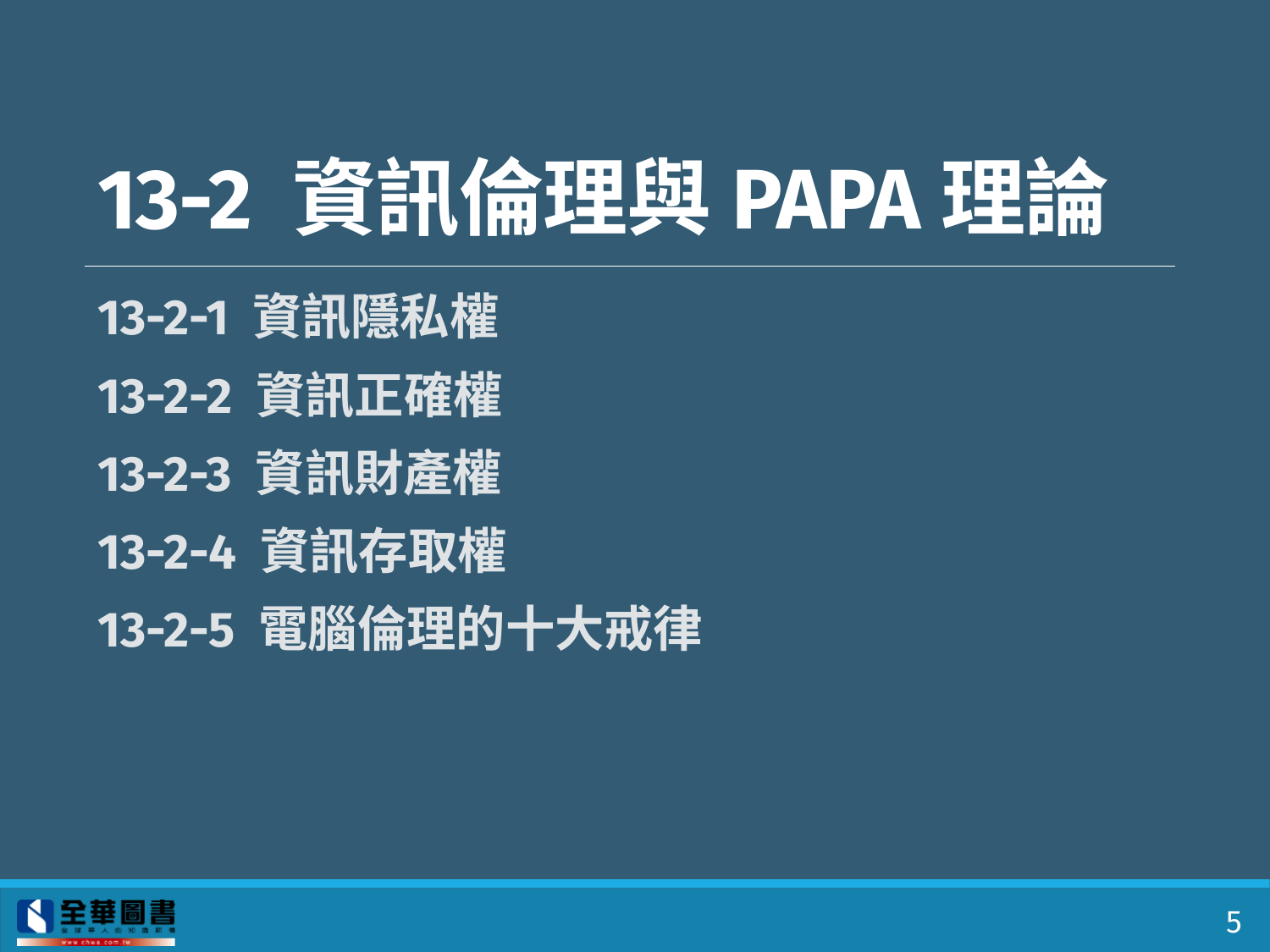

# 13-2 資訊倫理與PAPA理論
13-2-1 資訊隱私權
13-2-2 資訊正確權
13-2-3 資訊財產權
13-2-4 資訊存取權
13-2-5 電腦倫理的十大戒律
5